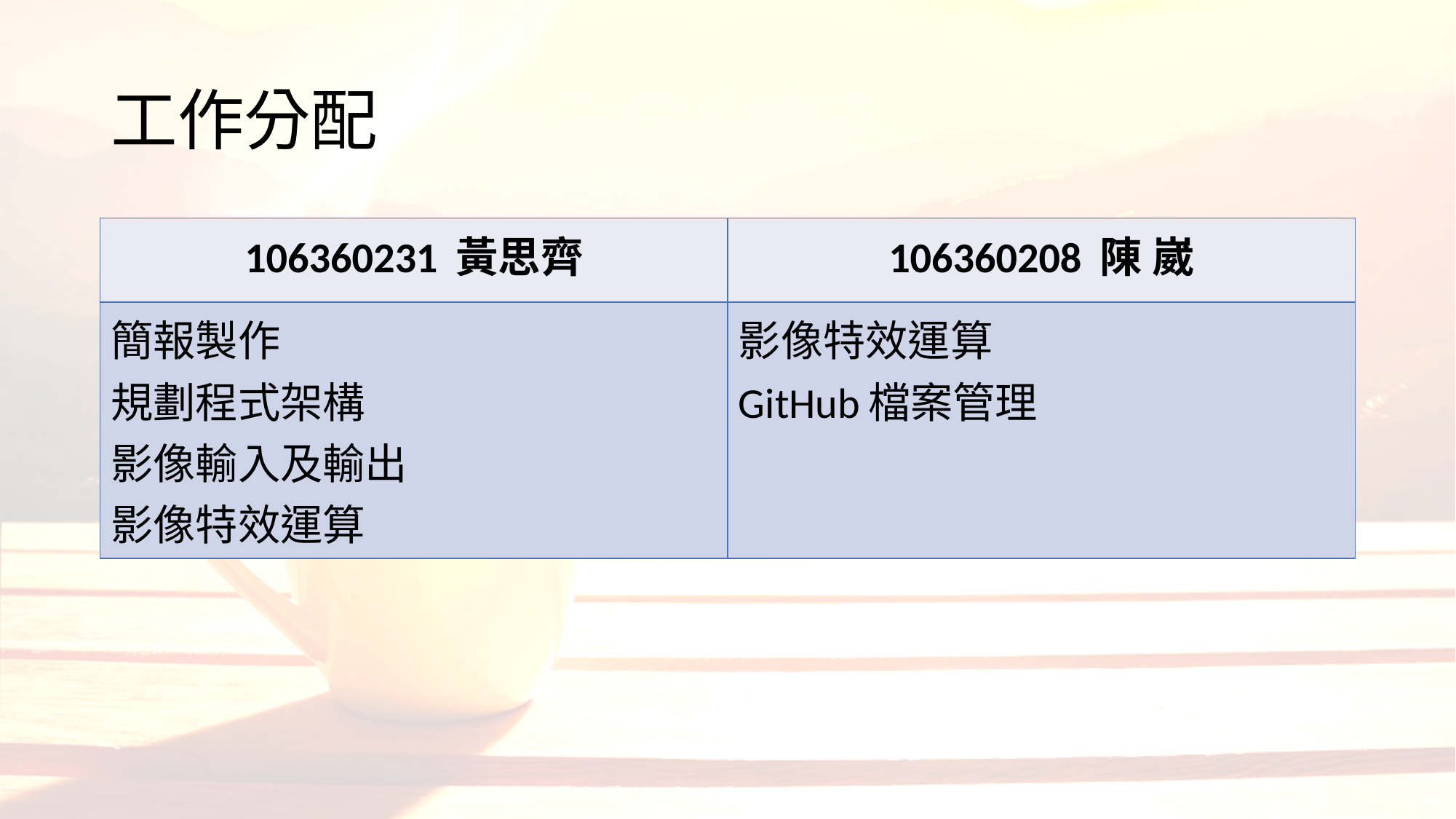

# 工作分配
| 106360231 黃思齊 | 106360208 陳 崴 |
| --- | --- |
| 簡報製作 規劃程式架構 影像輸入及輸出 影像特效運算 | 影像特效運算 GitHub檔案管理 |